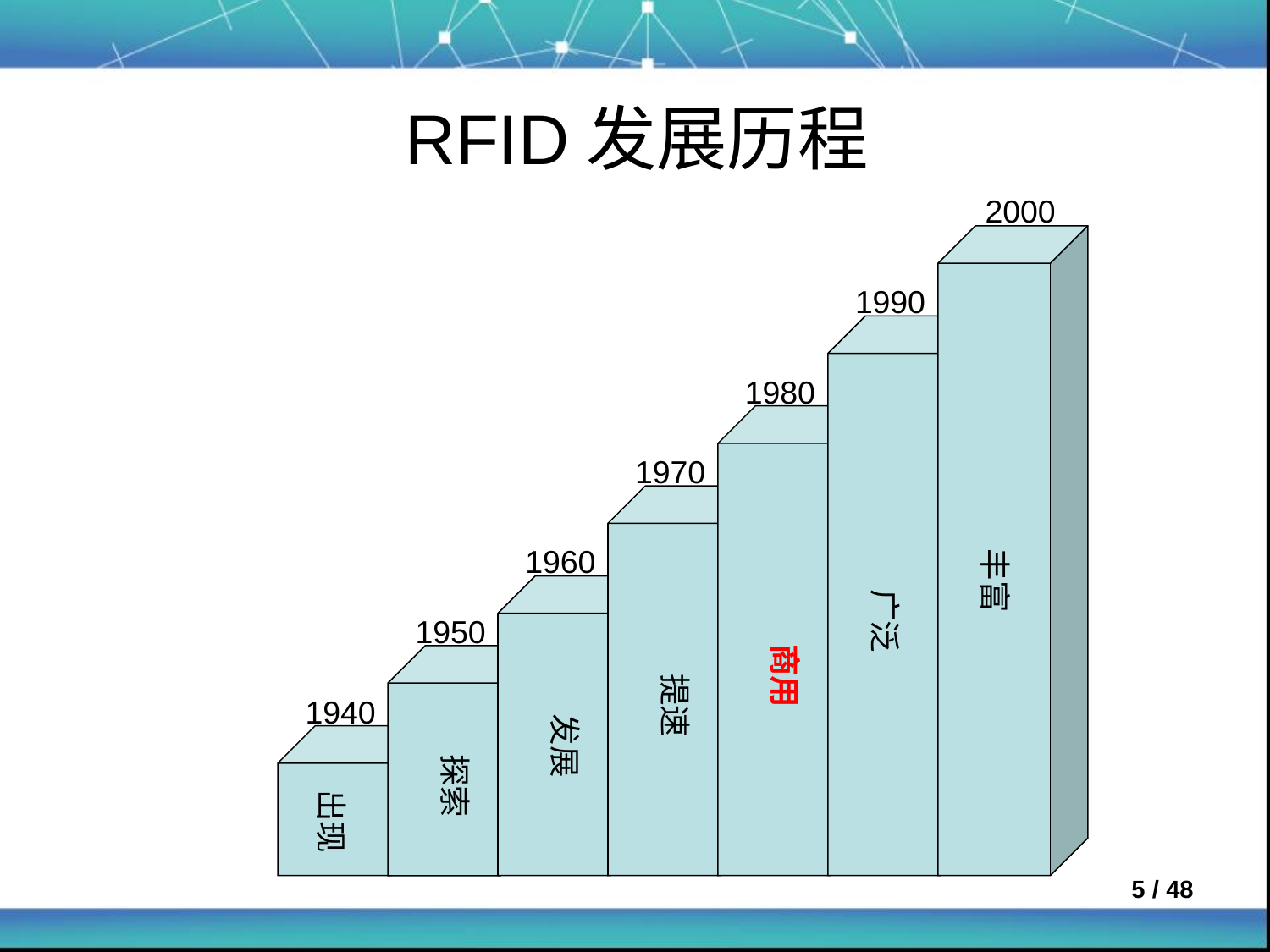

# RFID发展历程
2000

1990

1980
丰富

广泛
1970

1960

1950
商用
提速

发展
1940
探索

出现
5 / 48